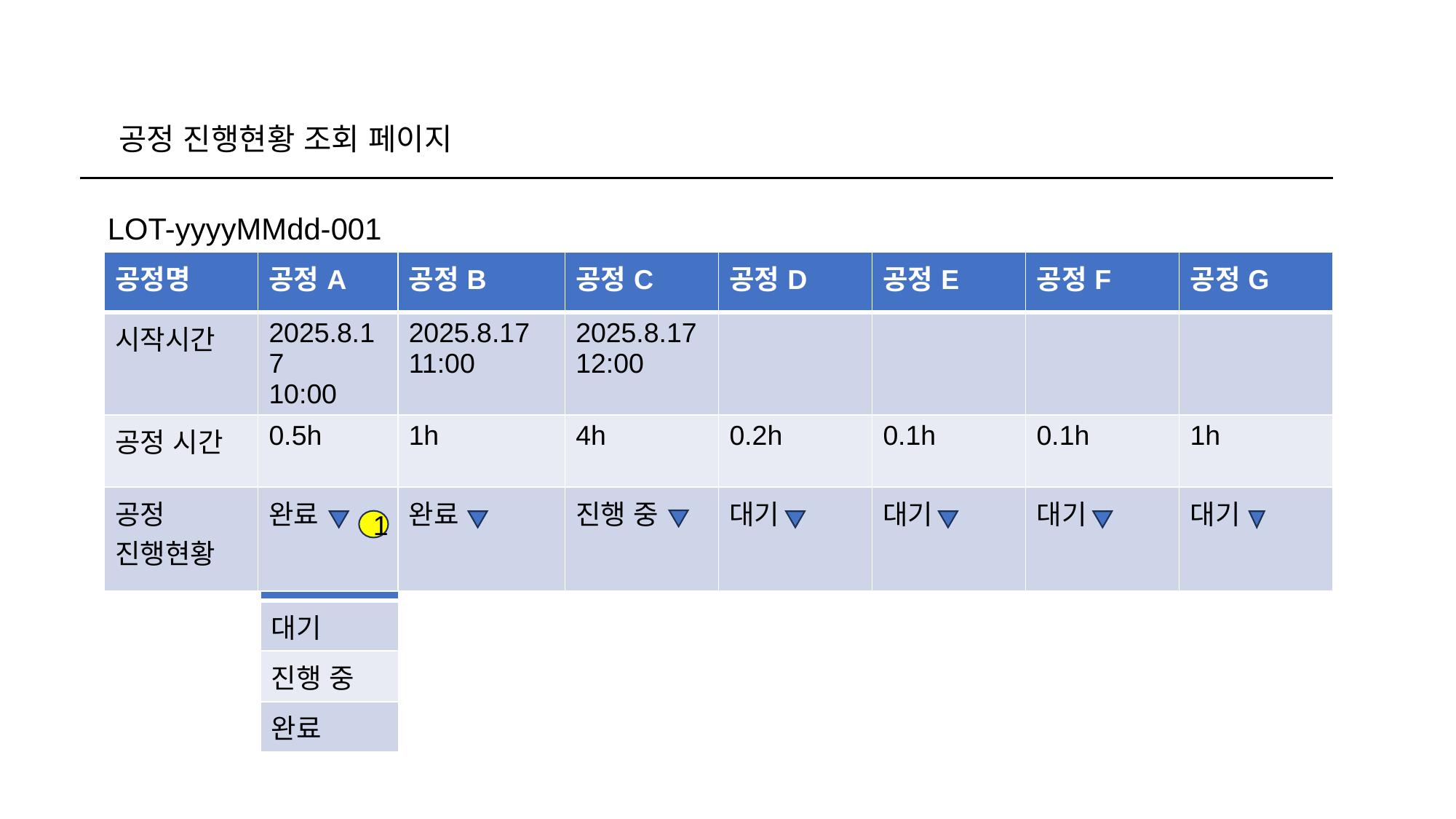

공정 진행현황 조회 페이지
LOT-yyyyMMdd-001
| 공정명 | 공정A | 공정B | 공정C | 공정D | 공정E | 공정F | 공정G |
| --- | --- | --- | --- | --- | --- | --- | --- |
| 시작시간 | 2025.8.17 10:00 | 2025.8.17 11:00 | 2025.8.17 12:00 |  |  |  |  |
| 공정 시간 | 0.5h | 1h | 4h | 0.2h | 0.1h | 0.1h | 1h |
| 공정 진행현황 | 완료 | 완료 | 진행 중 | 대기 | 대기 | 대기 | 대기 |

1

|  |
| --- |
| 대기 |
| 진행 중 |
| 완료 |